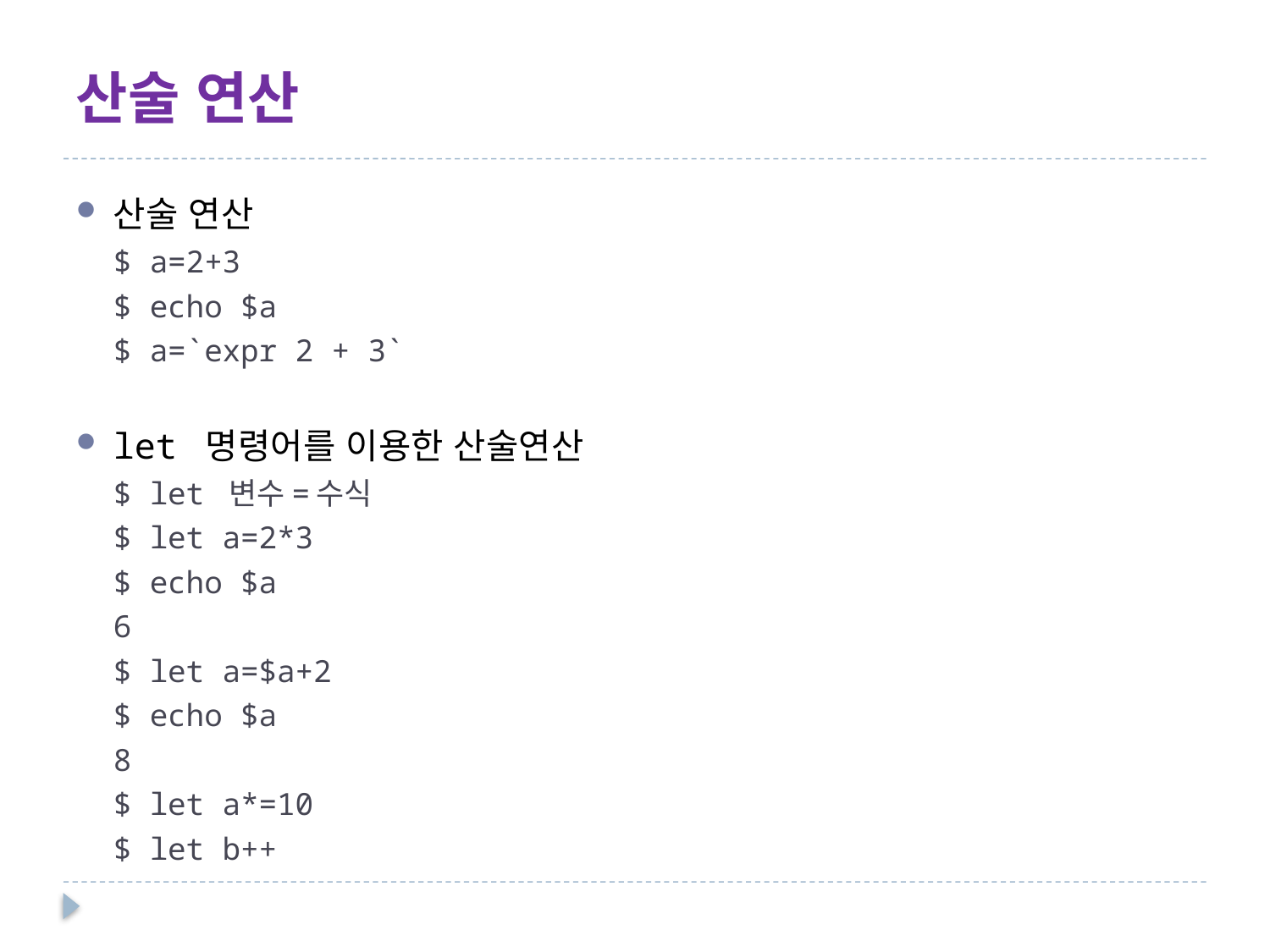

# 산술 연산
산술 연산
$ a=2+3
$ echo $a
$ a=`expr 2 + 3`

let 명령어를 이용한 산술연산
$ let 변수=수식
$ let a=2*3
$ echo $a
6
$ let a=$a+2
$ echo $a
8
$ let a*=10
$ let b++